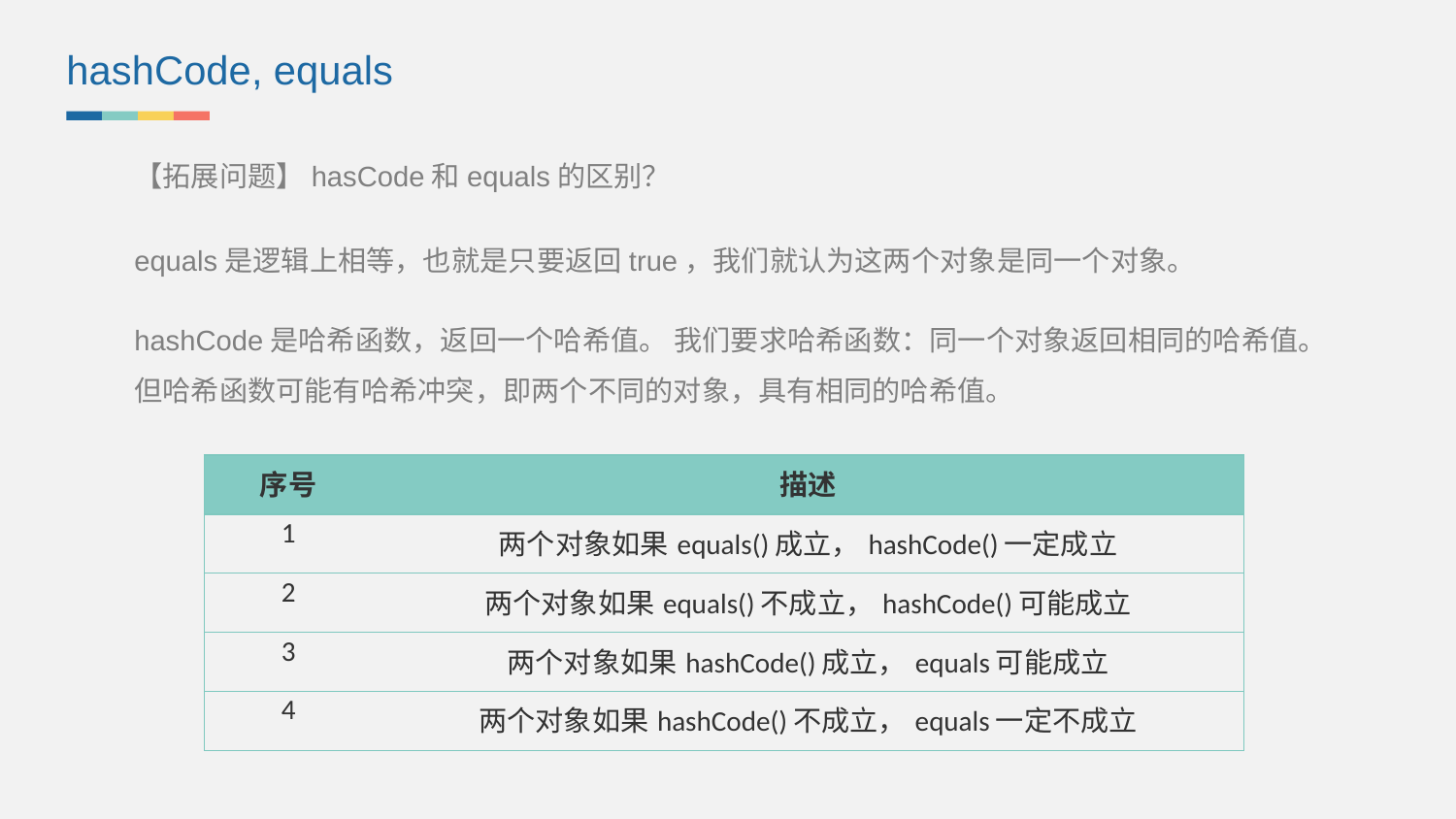

hashCode, equals

【拓展问题】hasCode和equals的区别？
equals是逻辑上相等，也就是只要返回true，我们就认为这两个对象是同一个对象。
hashCode是哈希函数，返回一个哈希值。 我们要求哈希函数：同一个对象返回相同的哈希值。
但哈希函数可能有哈希冲突，即两个不同的对象，具有相同的哈希值。
| 序号 | 描述 |
| --- | --- |
| 1 | 两个对象如果equals()成立，hashCode()一定成立 |
| 2 | 两个对象如果equals()不成立，hashCode()可能成立 |
| 3 | 两个对象如果hashCode()成立，equals可能成立 |
| 4 | 两个对象如果hashCode()不成立，equals一定不成立 |